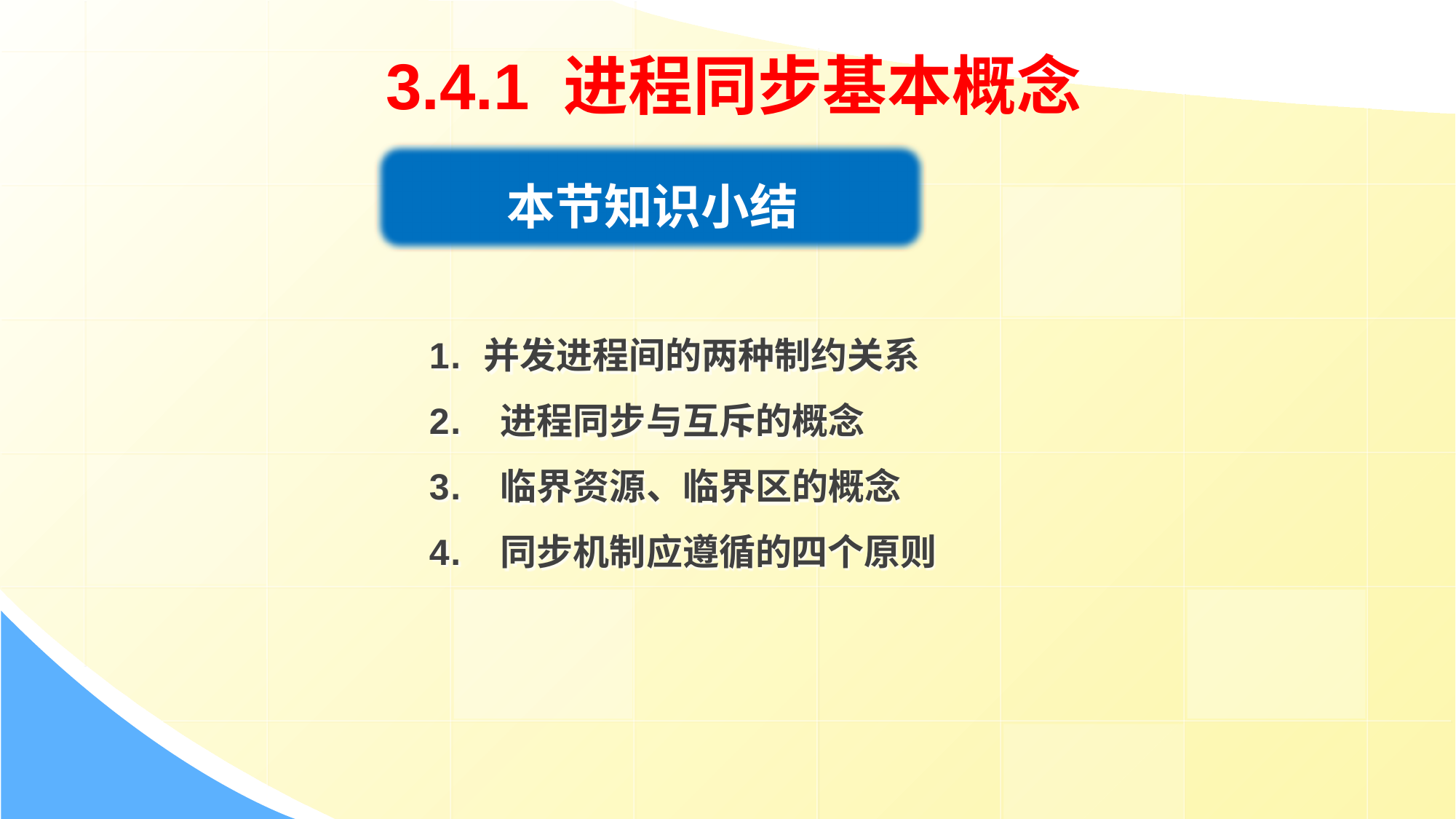

3.4.1 进程同步基本概念

本节知识小结
并发进程间的两种制约关系
 进程同步与互斥的概念
 临界资源、临界区的概念
 同步机制应遵循的四个原则